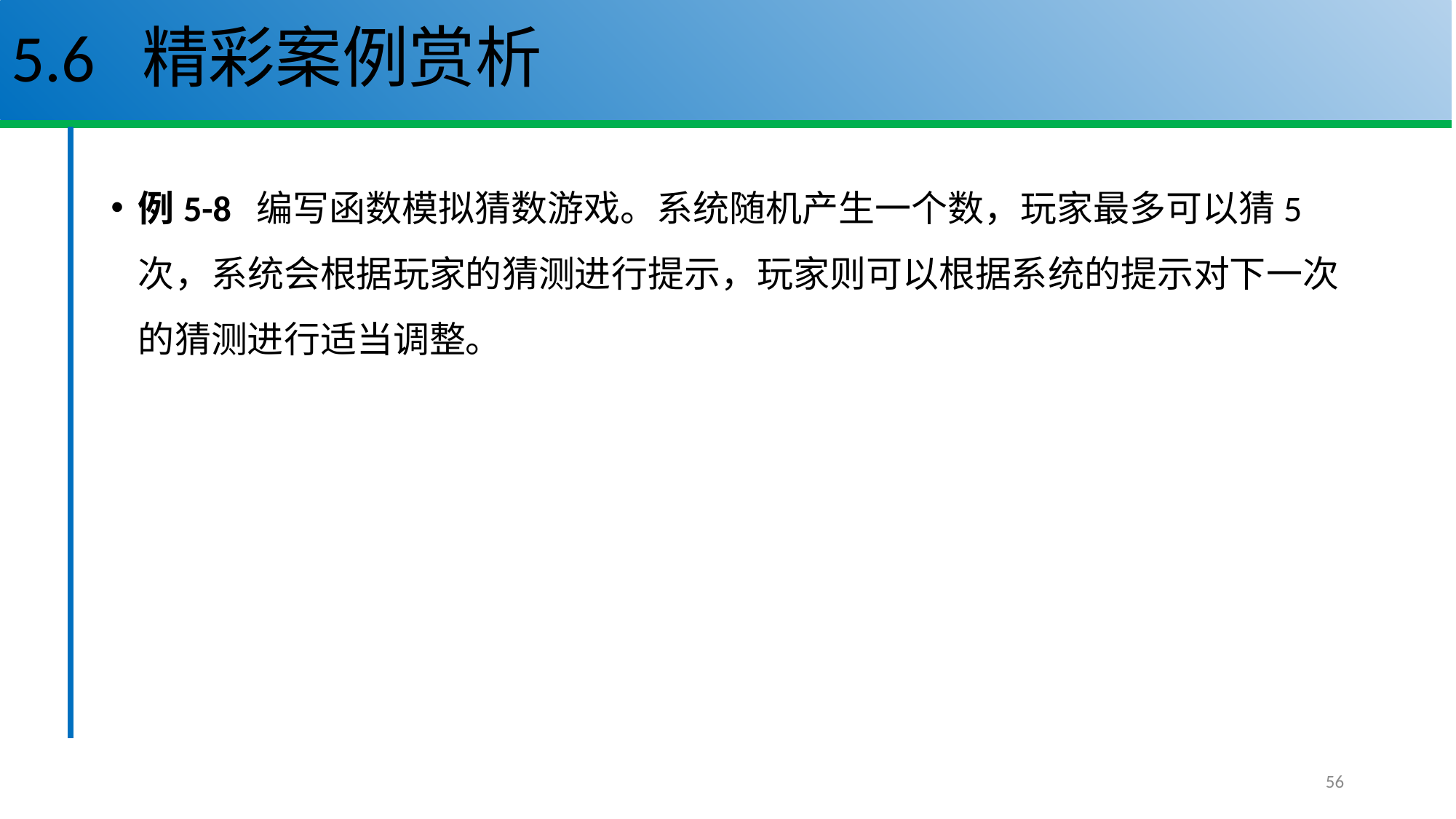

# 5.6  精彩案例赏析
例5-8  编写函数模拟猜数游戏。系统随机产生一个数，玩家最多可以猜5次，系统会根据玩家的猜测进行提示，玩家则可以根据系统的提示对下一次的猜测进行适当调整。
56